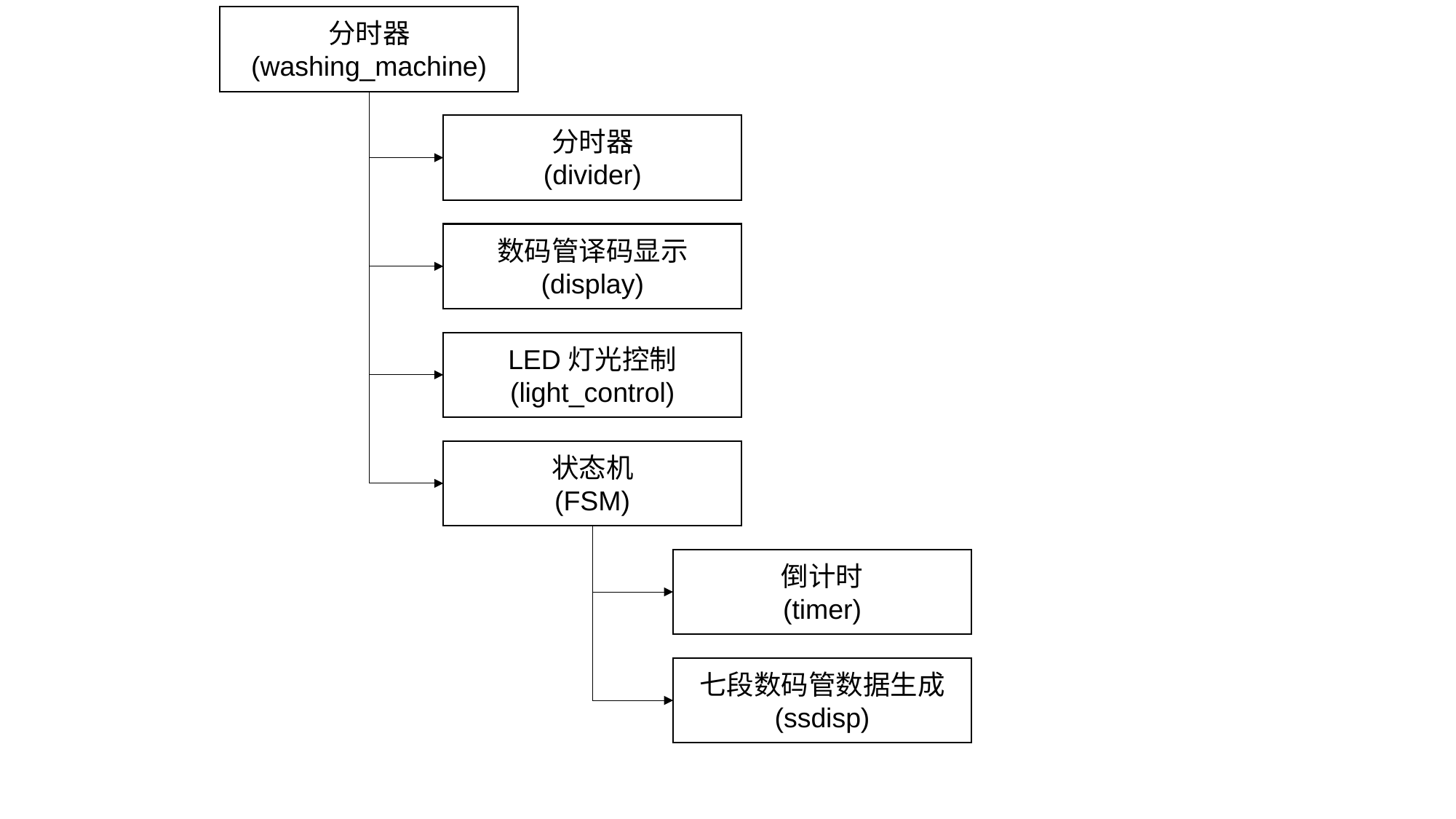

分时器
(washing_machine)
分时器
(divider)
数码管译码显示
(display)
LED灯光控制
(light_control)
状态机
(FSM)
倒计时
(timer)
七段数码管数据生成
(ssdisp)